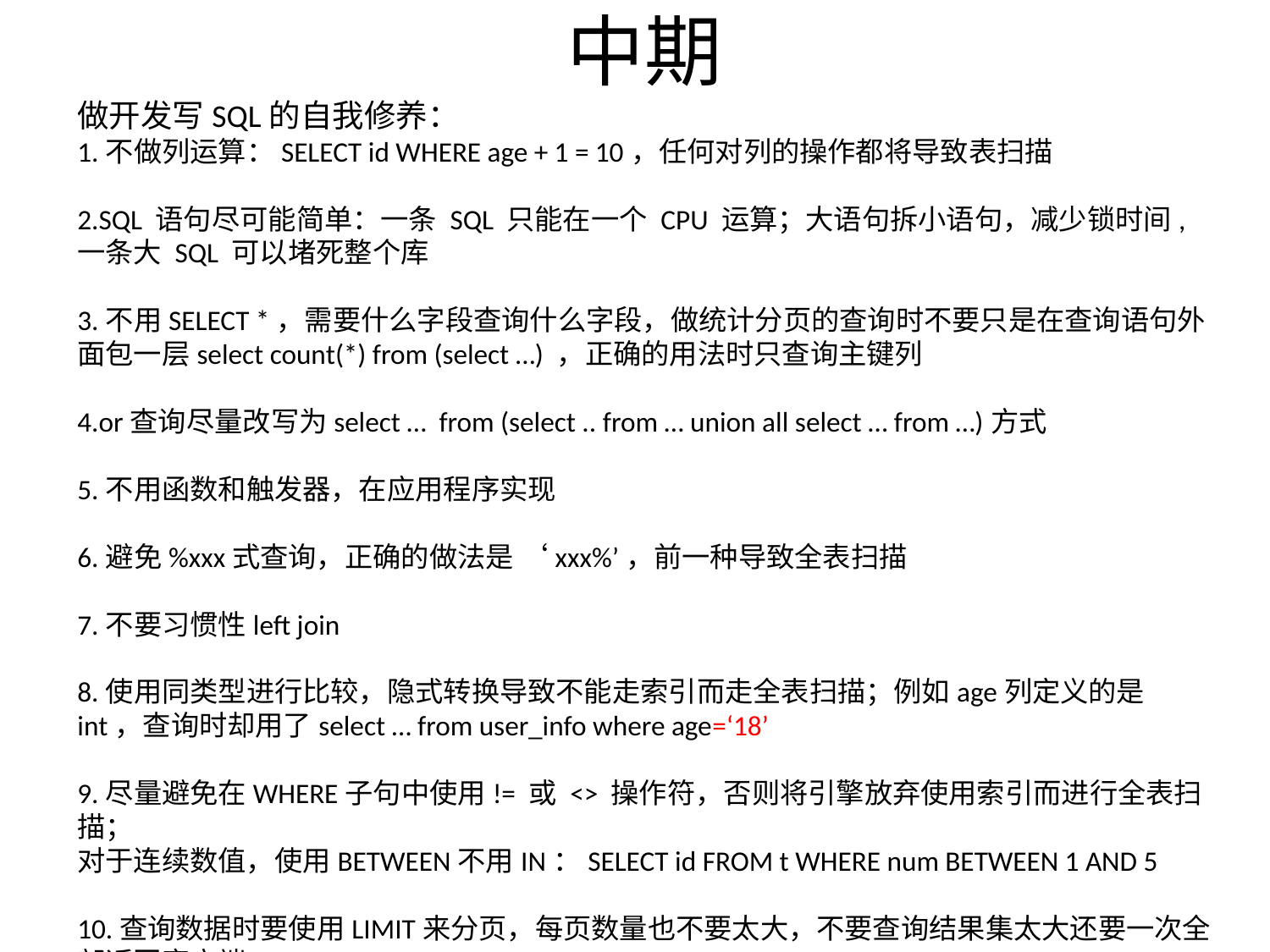

中期
做开发写SQL的自我修养：
1.不做列运算：SELECT id WHERE age + 1 = 10，任何对列的操作都将导致表扫描

2.SQL 语句尽可能简单：一条 SQL 只能在一个 CPU 运算；大语句拆小语句，减少锁时间,一条大 SQL 可以堵死整个库

3.不用SELECT *，需要什么字段查询什么字段，做统计分页的查询时不要只是在查询语句外面包一层select count(*) from (select …) ，正确的用法时只查询主键列

4.or查询尽量改写为select …  from (select .. from … union all select … from …)方式

5.不用函数和触发器，在应用程序实现

6.避免%xxx式查询，正确的做法是 ‘xxx%’，前一种导致全表扫描

7.不要习惯性left join

8.使用同类型进行比较，隐式转换导致不能走索引而走全表扫描；例如age列定义的是int，查询时却用了select … from user_info where age=‘18’

9.尽量避免在WHERE子句中使用!= 或 <> 操作符，否则将引擎放弃使用索引而进行全表扫描；
对于连续数值，使用BETWEEN不用IN：SELECT id FROM t WHERE num BETWEEN 1 AND 5

10.查询数据时要使用LIMIT来分页，每页数量也不要太大，不要查询结果集太大还要一次全部返回客户端